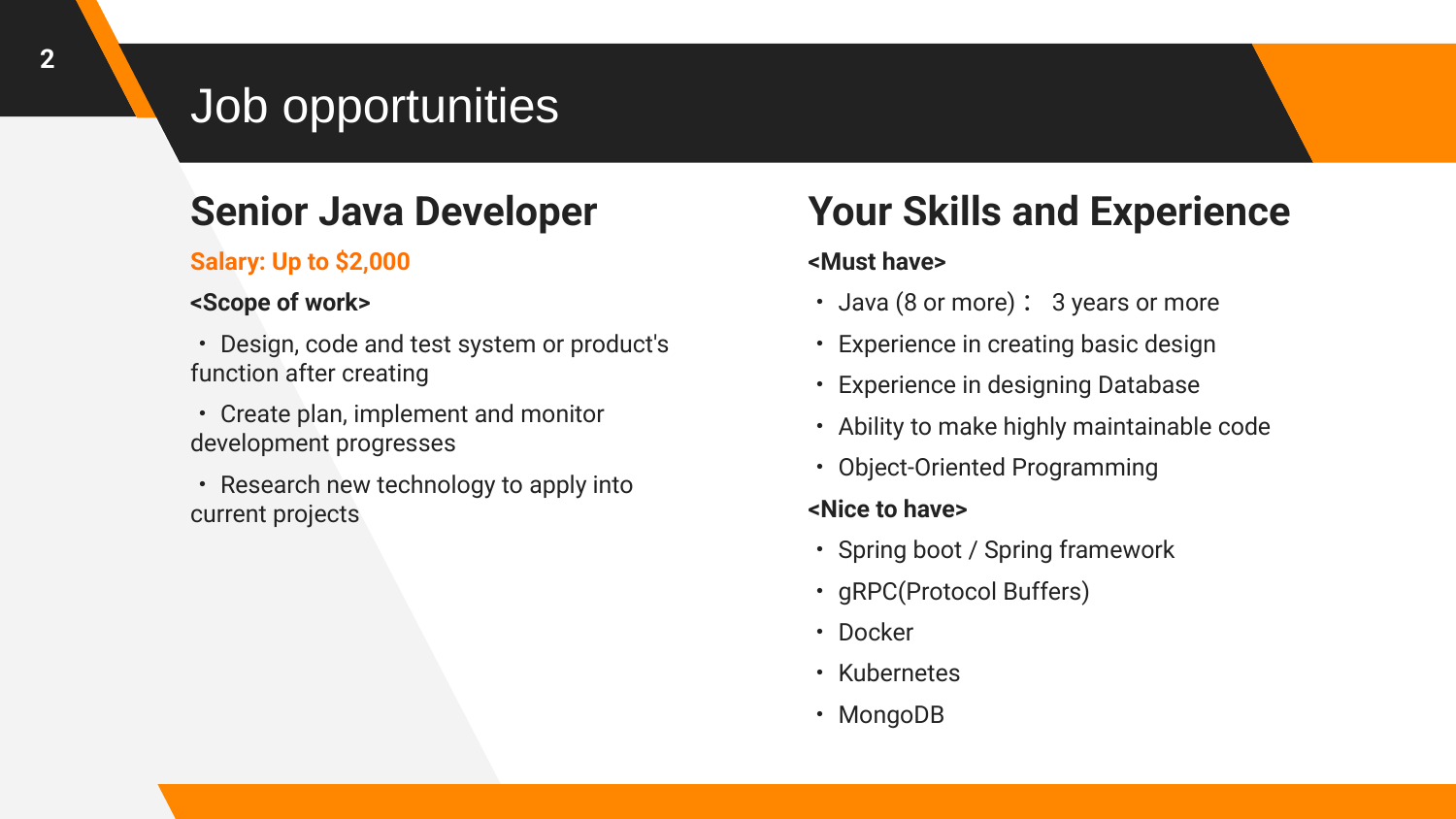

2
# Job opportunities
Senior Java Developer
Salary: Up to $2,000
<Scope of work>
・Design, code and test system or product's function after creating
・Create plan, implement and monitor development progresses
・Research new technology to apply into current projects
Your Skills and Experience
<Must have>
・Java (8 or more)：3 years or more
・Experience in creating basic design
・Experience in designing Database
・Ability to make highly maintainable code
・Object-Oriented Programming
<Nice to have>
・Spring boot / Spring framework
・gRPC(Protocol Buffers)
・Docker
・Kubernetes
・MongoDB